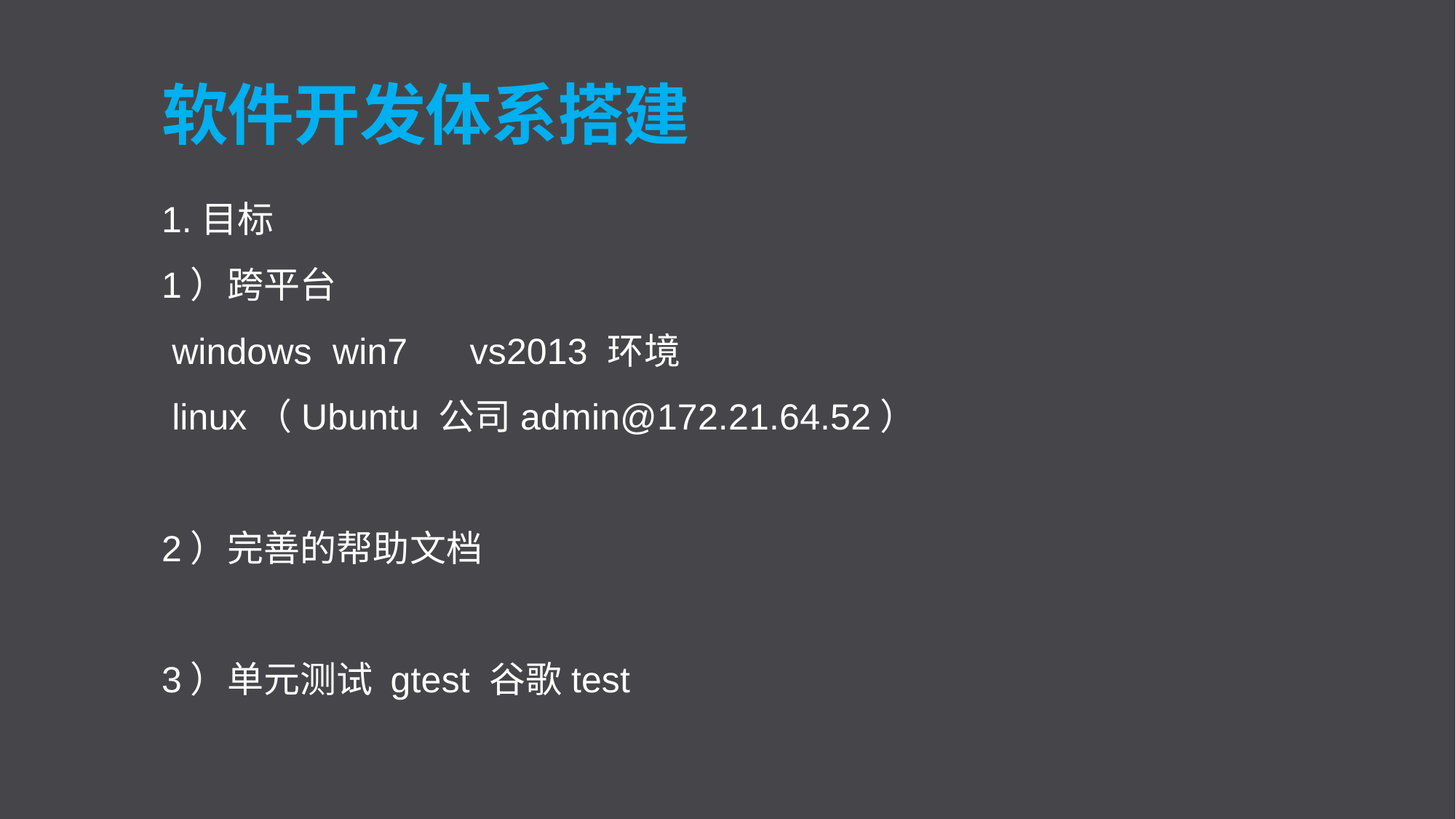

# 软件开发体系搭建
1.目标
1）跨平台
 windows  win7      vs2013 环境
 linux（Ubuntu 公司admin@172.21.64.52）

2）完善的帮助文档

3）单元测试 gtest 谷歌test